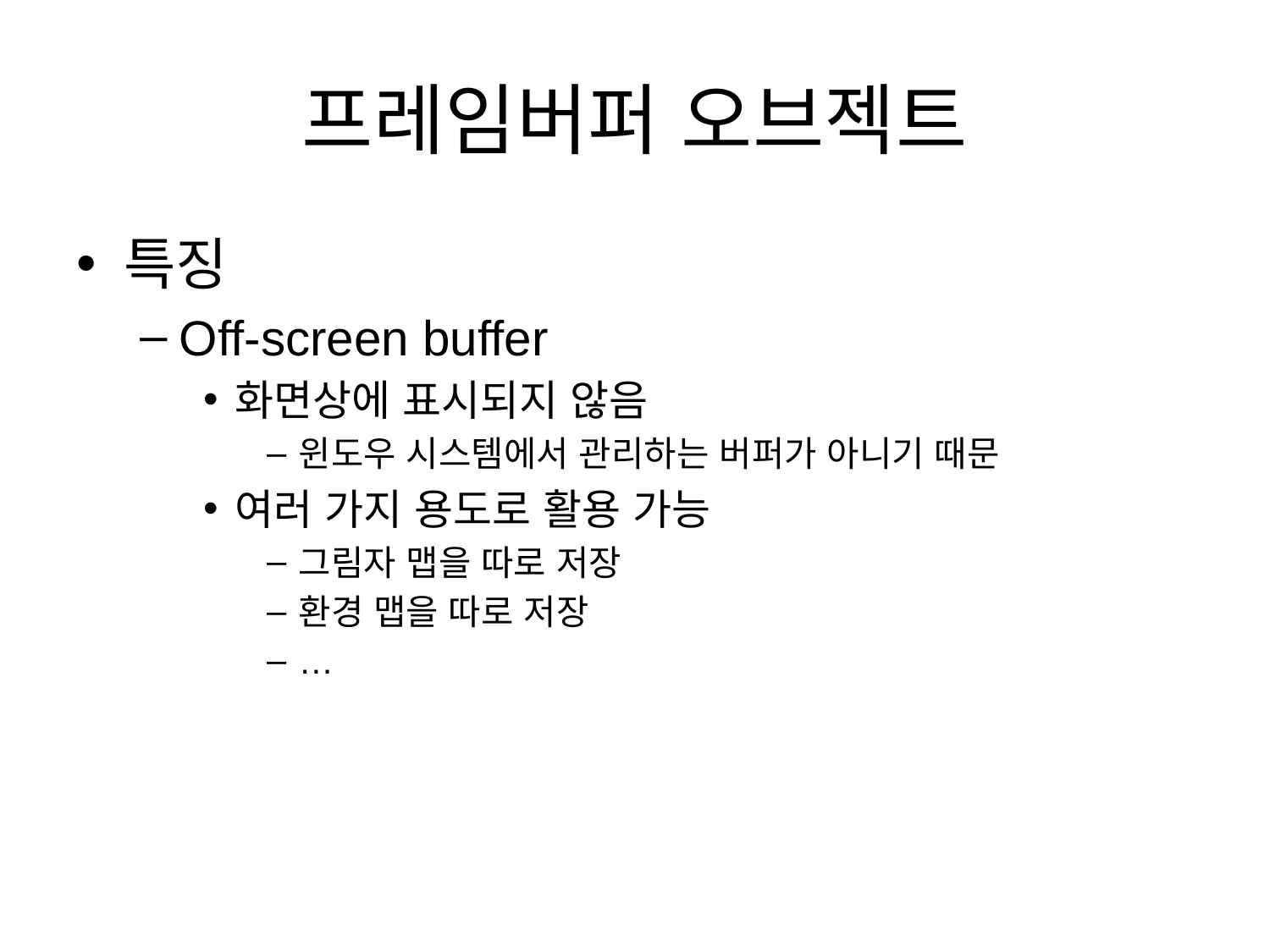

# 프레임버퍼 오브젝트
특징
Off-screen buffer
화면상에 표시되지 않음
윈도우 시스템에서 관리하는 버퍼가 아니기 때문
여러 가지 용도로 활용 가능
그림자 맵을 따로 저장
환경 맵을 따로 저장
…